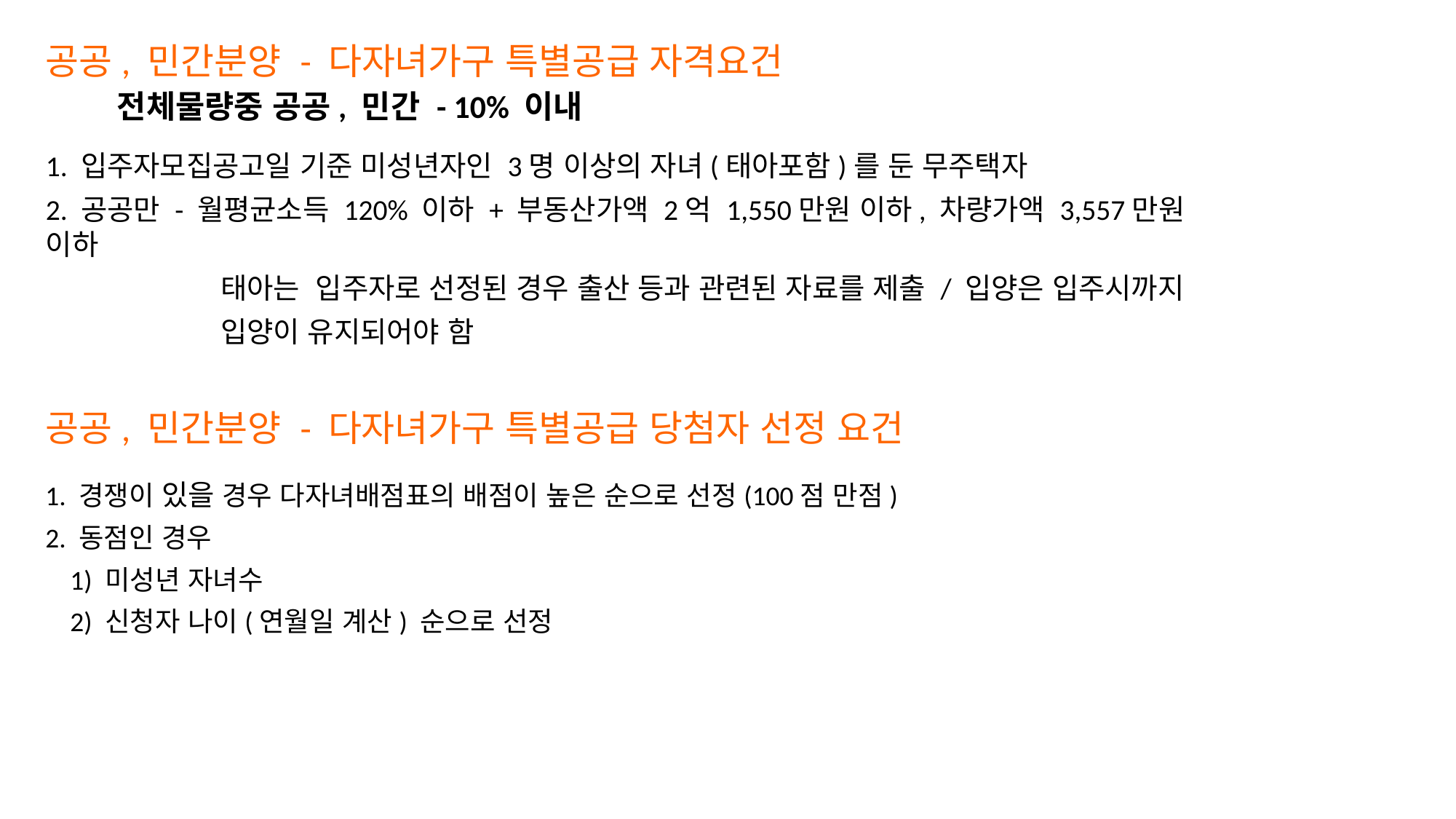

# 공공, 민간분양 - 다자녀가구 특별공급 자격요건 전체물량중 공공, 민간 - 10% 이내
1. 입주자모집공고일 기준 미성년자인 3명 이상의 자녀(태아포함)를 둔 무주택자
2. 공공만 - 월평균소득 120% 이하 + 부동산가액 2억 1,550만원 이하, 차량가액 3,557만원 이하
                     태아는  입주자로 선정된 경우 출산 등과 관련된 자료를 제출 / 입양은 입주시까지
                     입양이 유지되어야 함
공공, 민간분양 - 다자녀가구 특별공급 당첨자 선정 요건
1. 경쟁이 있을 경우 다자녀배점표의 배점이 높은 순으로 선정(100점 만점)
2. 동점인 경우
    1) 미성년 자녀수
    2) 신청자 나이(연월일 계산) 순으로 선정